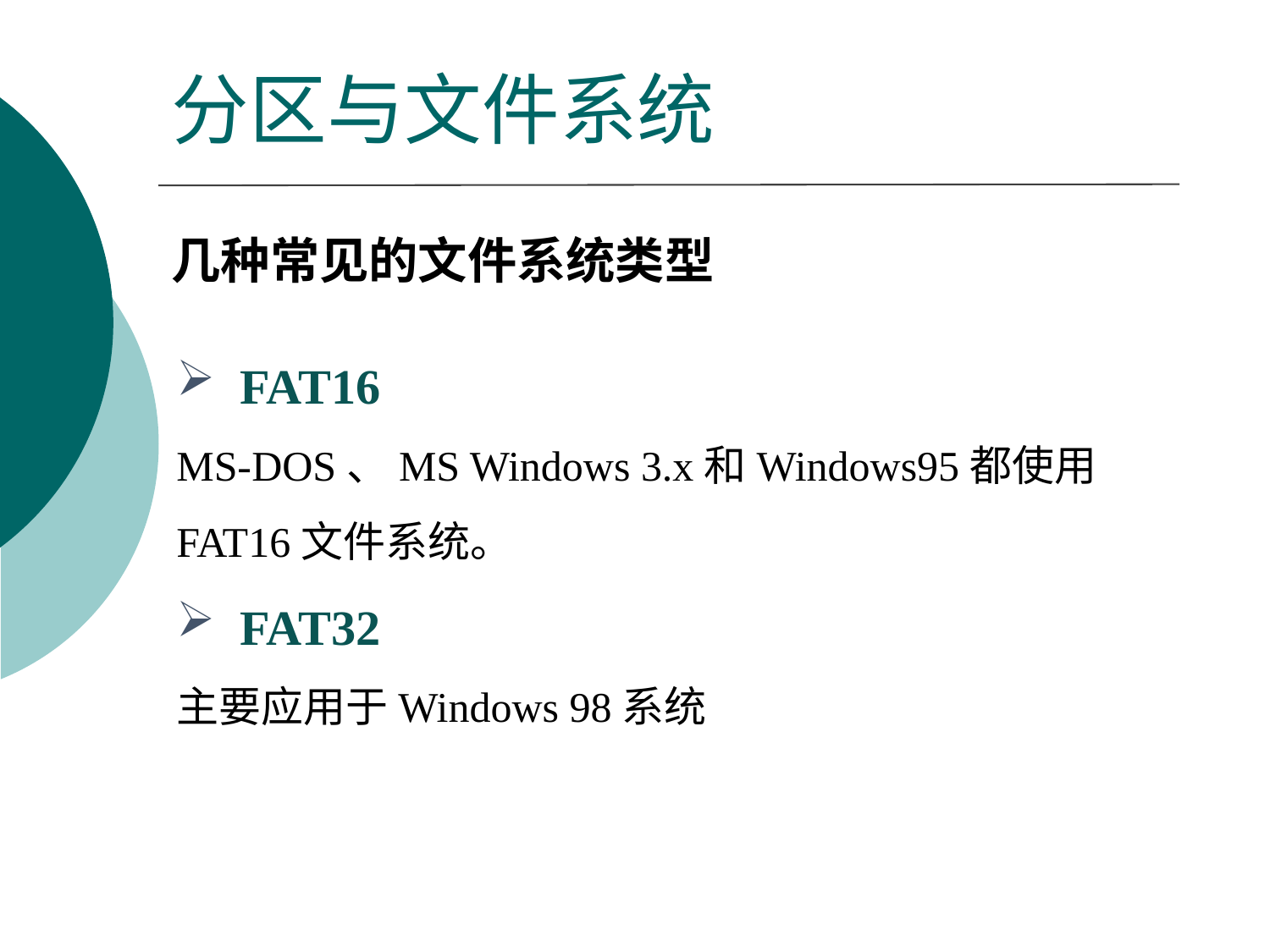

分区与文件系统
几种常见的文件系统类型
FAT16
MS-DOS、MS Windows 3.x和Windows95都使用FAT16文件系统。
FAT32
主要应用于Windows 98系统